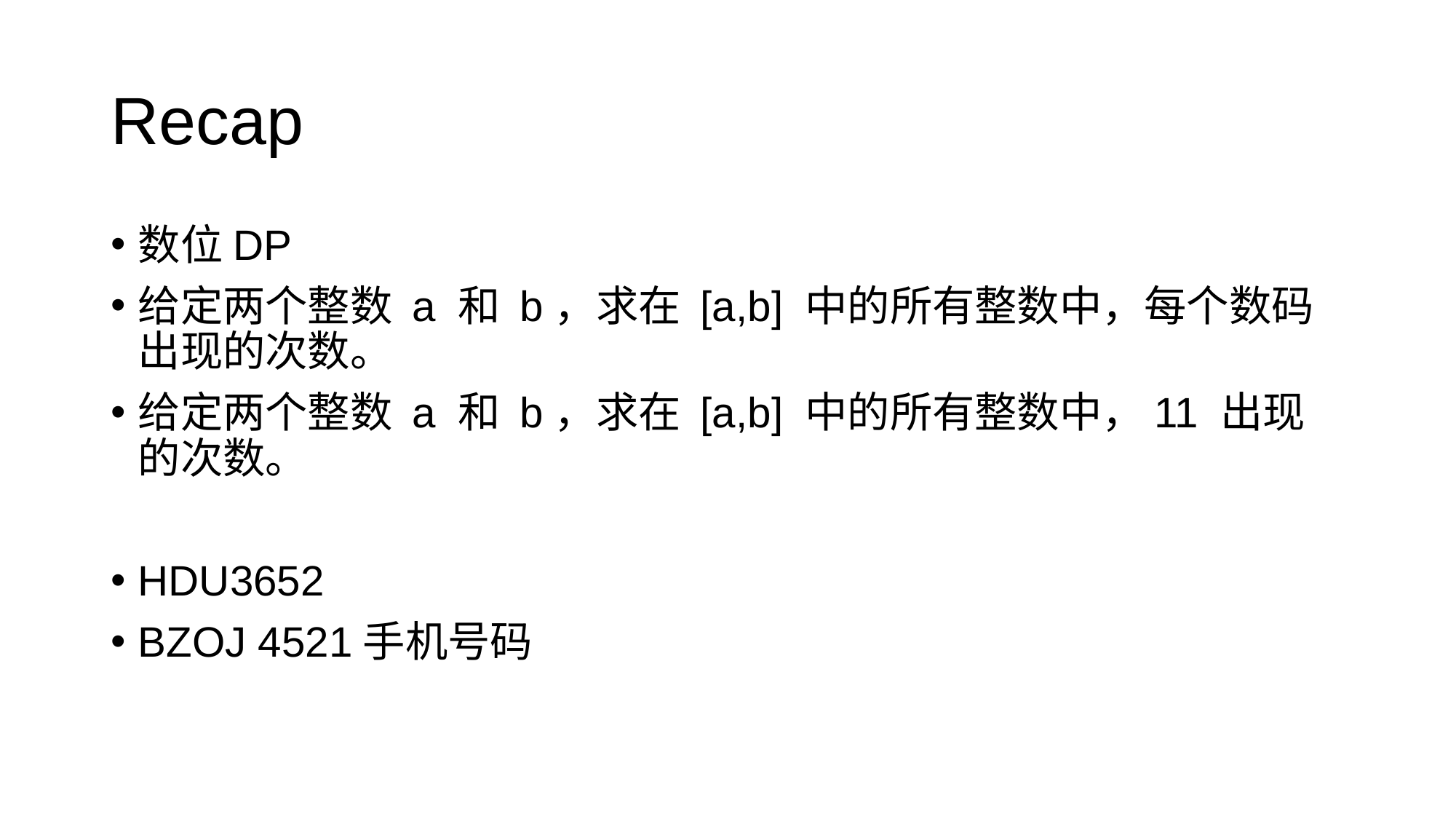

# Recap
数位DP
给定两个整数 a 和 b，求在 [a,b] 中的所有整数中，每个数码出现的次数。
给定两个整数 a 和 b，求在 [a,b] 中的所有整数中，11 出现的次数。

HDU3652
BZOJ 4521手机号码